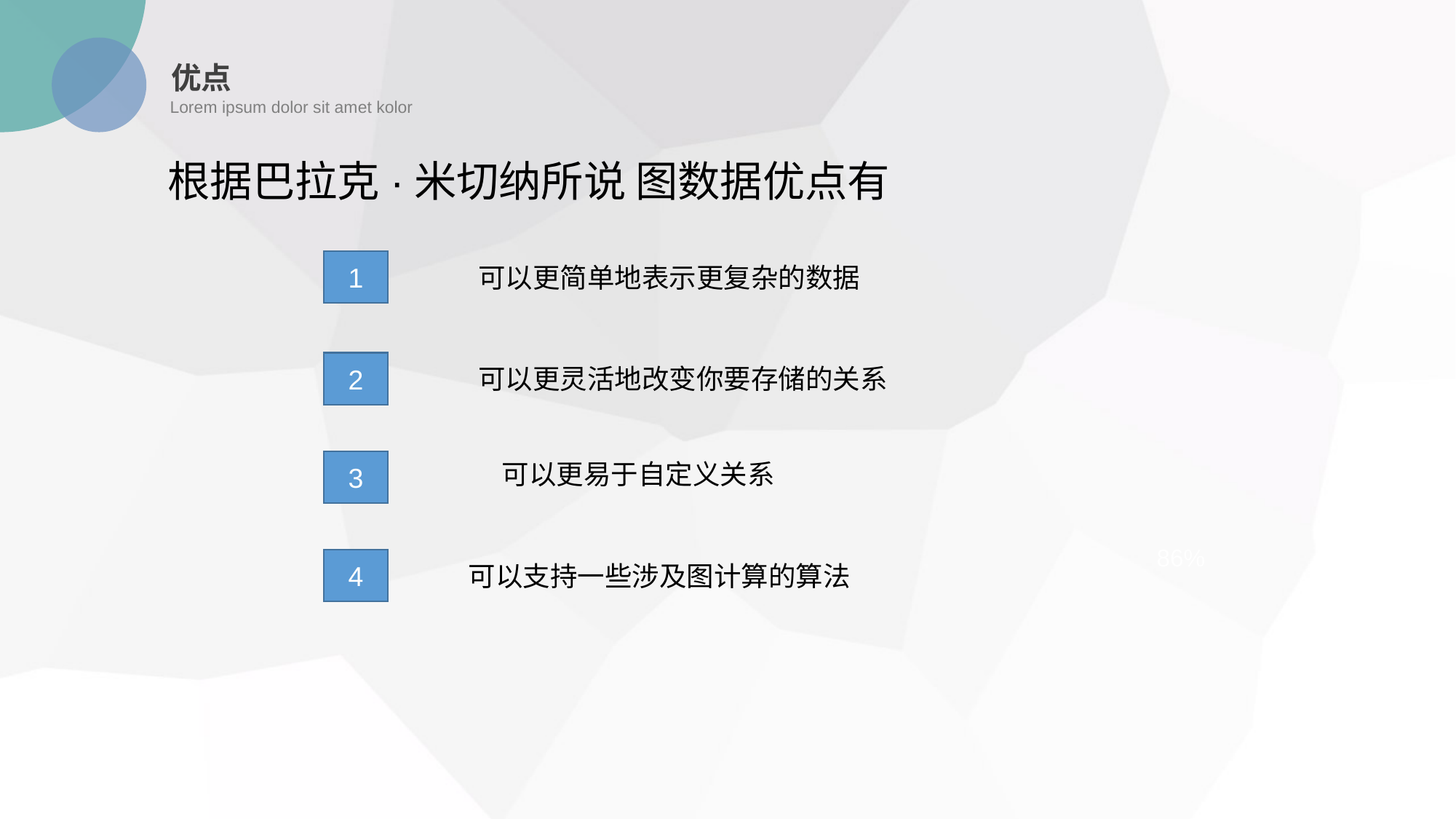

优点
Lorem ipsum dolor sit amet kolor
根据巴拉克·米切纳所说 图数据优点有
1
可以更简单地表示更复杂的数据
2
可以更灵活地改变你要存储的关系
3
可以更易于自定义关系
86%
4
可以支持一些涉及图计算的算法